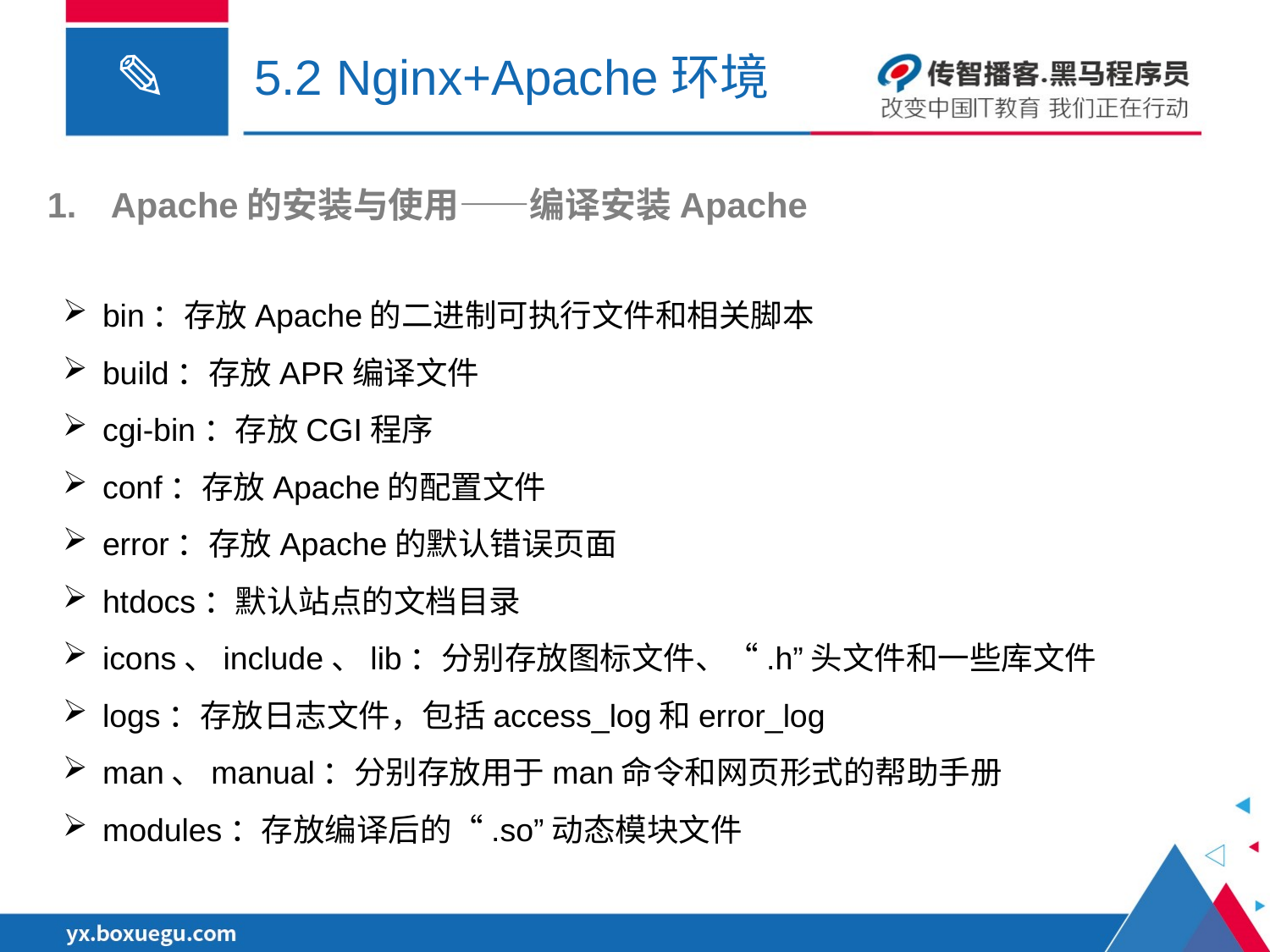

# 5.2 Nginx+Apache环境
Apache的安装与使用——编译安装Apache
bin：存放Apache的二进制可执行文件和相关脚本
build：存放APR编译文件
cgi-bin：存放CGI程序
conf：存放Apache的配置文件
error：存放Apache的默认错误页面
htdocs：默认站点的文档目录
icons、include、lib：分别存放图标文件、“.h”头文件和一些库文件
logs：存放日志文件，包括access_log和error_log
man、manual：分别存放用于man命令和网页形式的帮助手册
modules：存放编译后的“.so”动态模块文件